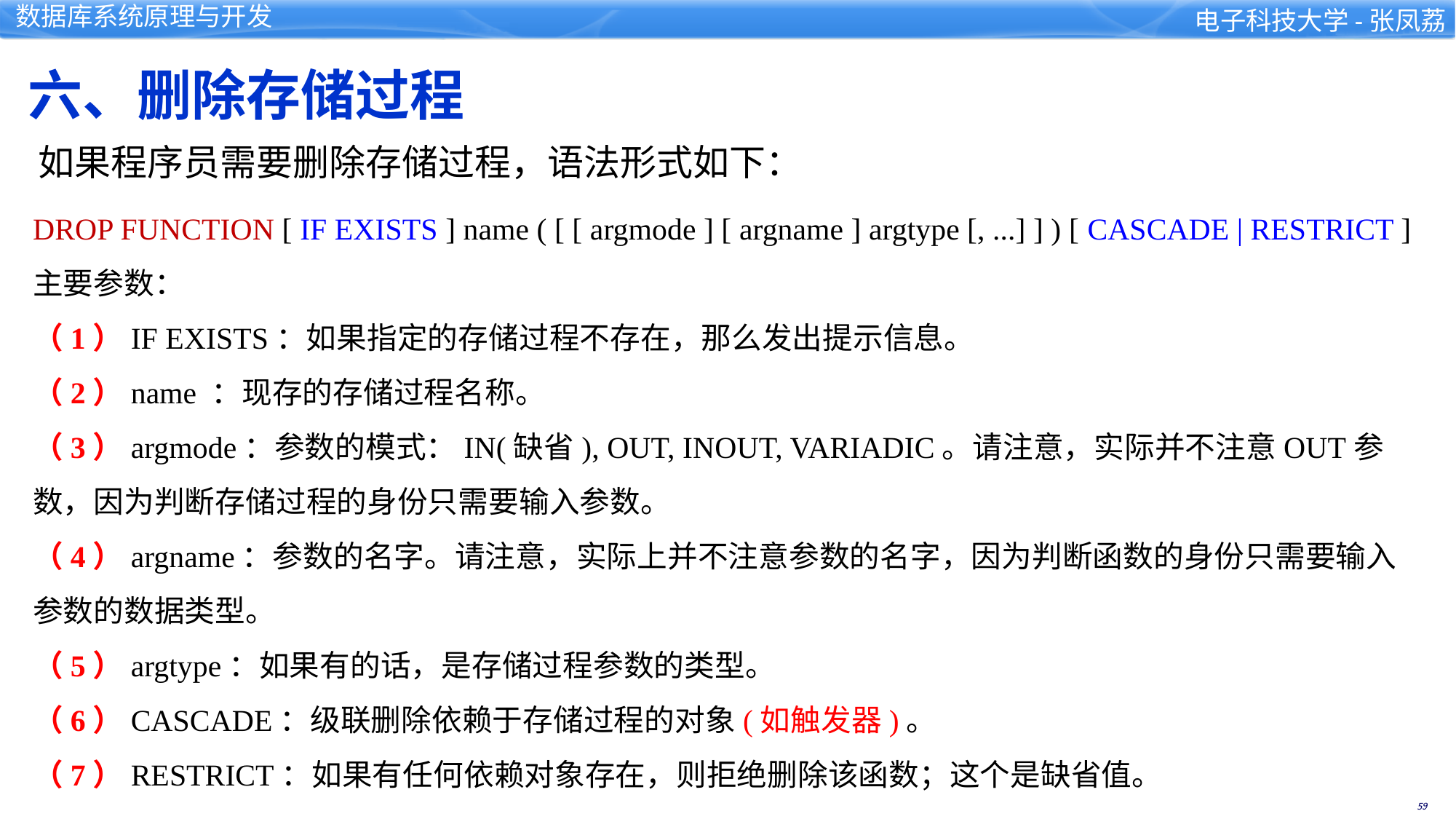

六、删除存储过程
如果程序员需要删除存储过程，语法形式如下：
DROP FUNCTION [ IF EXISTS ] name ( [ [ argmode ] [ argname ] argtype [, ...] ] ) [ CASCADE | RESTRICT ]
主要参数：
（1）IF EXISTS：如果指定的存储过程不存在，那么发出提示信息。
（2）name ：现存的存储过程名称。
（3）argmode：参数的模式：IN(缺省), OUT, INOUT, VARIADIC。请注意，实际并不注意OUT参数，因为判断存储过程的身份只需要输入参数。
（4）argname：参数的名字。请注意，实际上并不注意参数的名字，因为判断函数的身份只需要输入参数的数据类型。
（5）argtype：如果有的话，是存储过程参数的类型。
（6）CASCADE：级联删除依赖于存储过程的对象(如触发器)。
（7）RESTRICT：如果有任何依赖对象存在，则拒绝删除该函数；这个是缺省值。